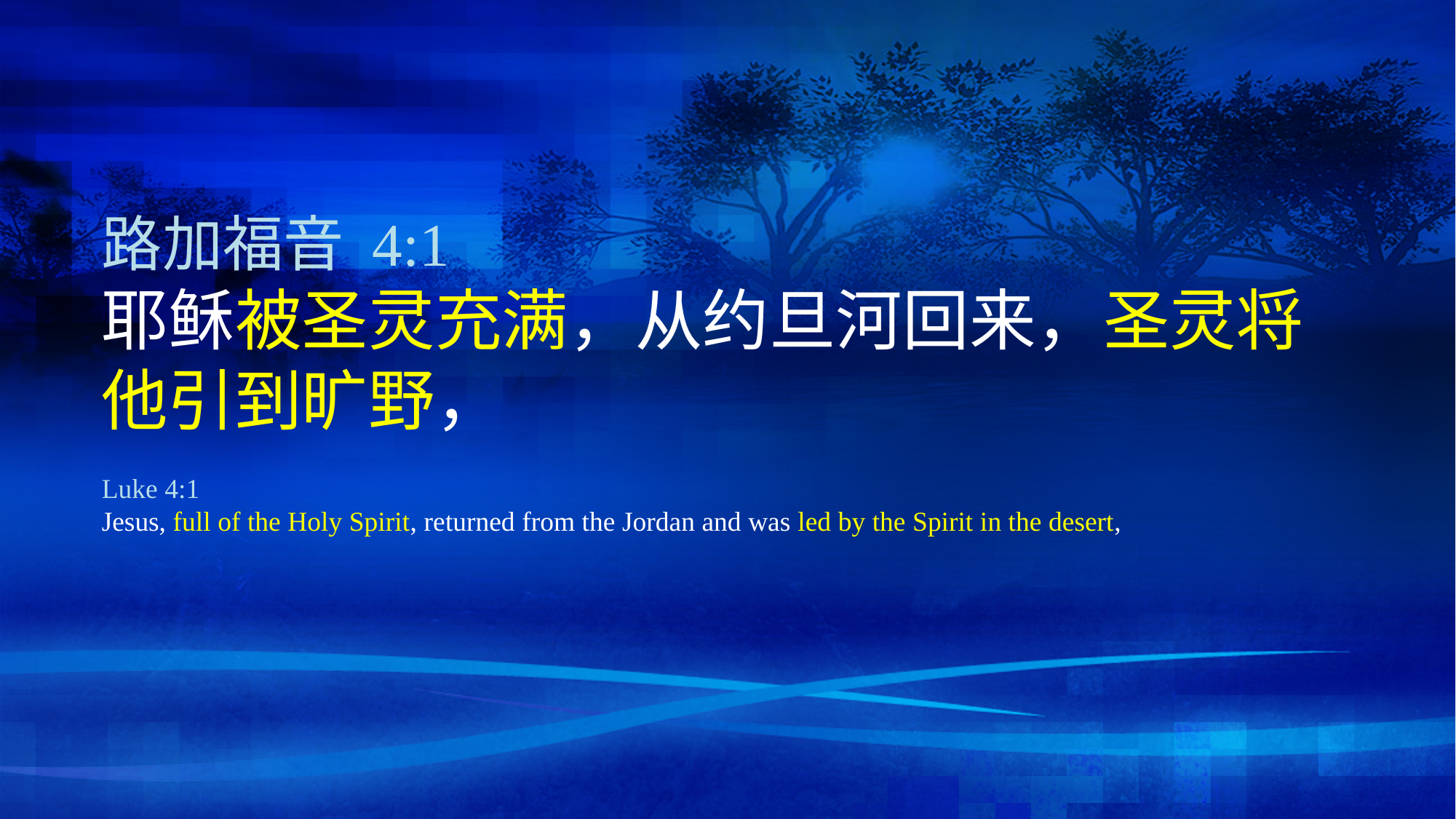

路加福音 4:1
耶稣被圣灵充满，从约旦河回来，圣灵将他引到旷野，

Luke 4:1
Jesus, full of the Holy Spirit, returned from the Jordan and was led by the Spirit in the desert,